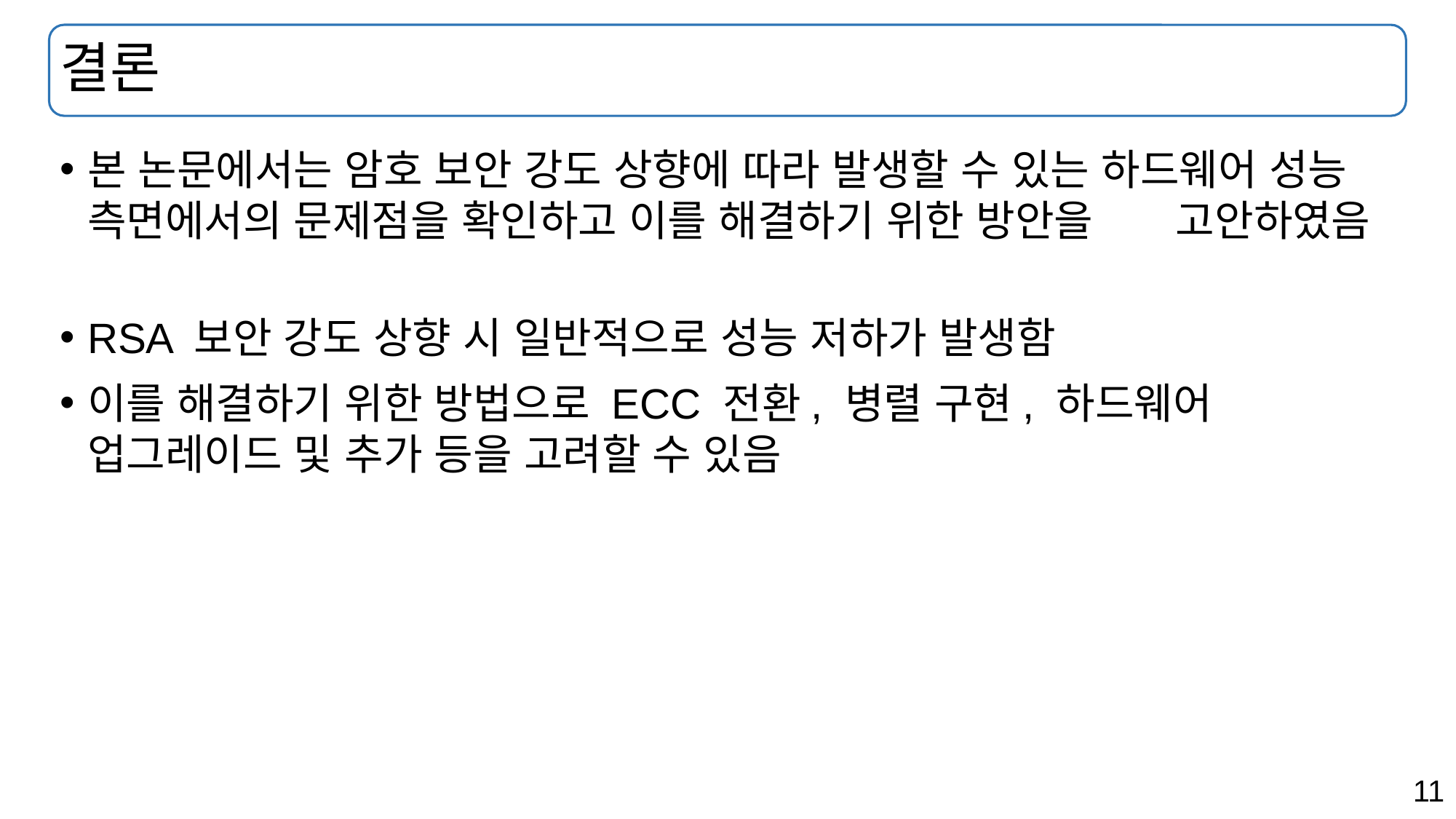

# 결론
본 논문에서는 암호 보안 강도 상향에 따라 발생할 수 있는 하드웨어 성능 측면에서의 문제점을 확인하고 이를 해결하기 위한 방안을       고안하였음
RSA 보안 강도 상향 시 일반적으로 성능 저하가 발생함
이를 해결하기 위한 방법으로 ECC 전환, 병렬 구현, 하드웨어 업그레이드 및 추가 등을 고려할 수 있음